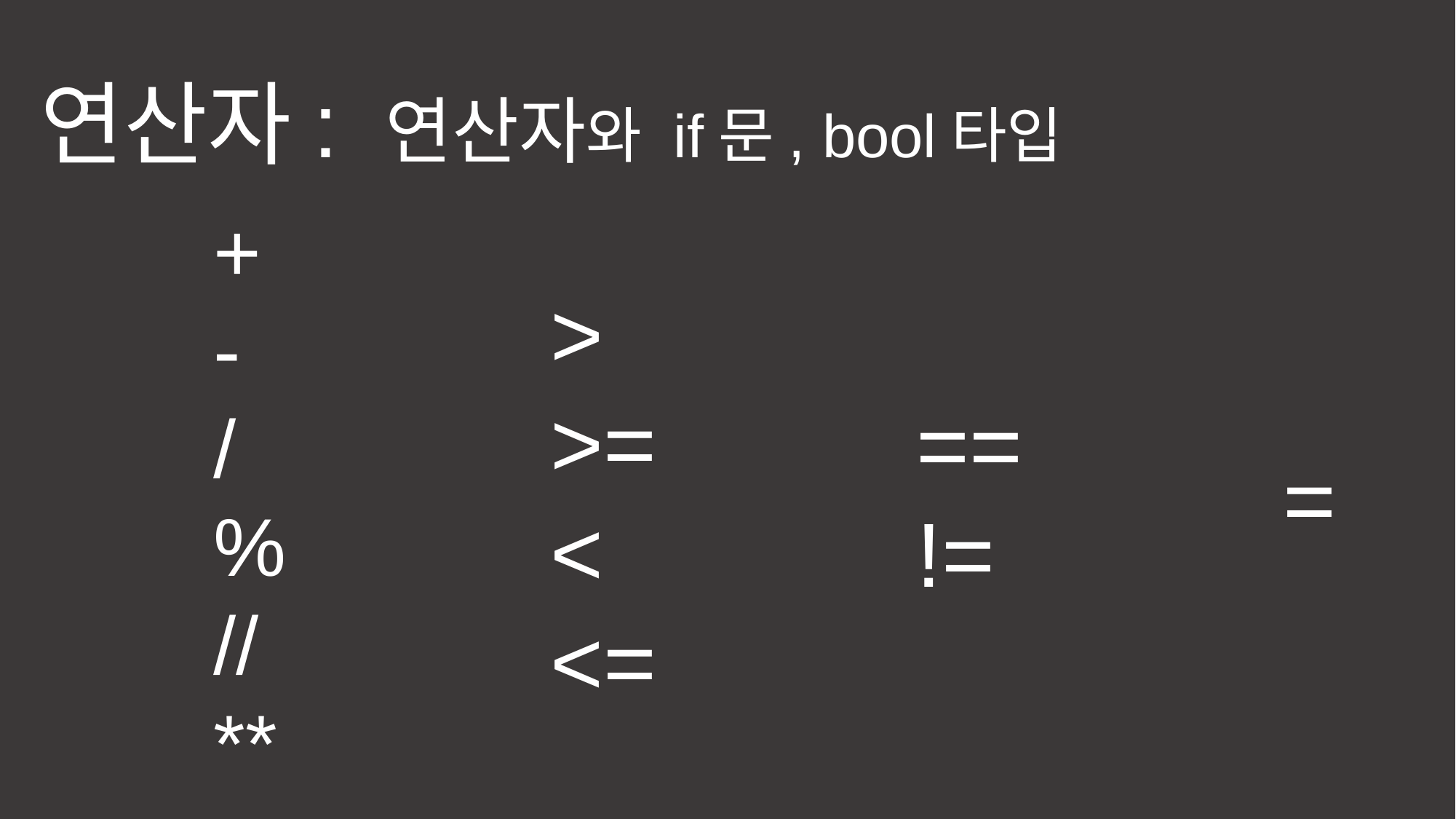

연산자: 연산자와 if문, bool타입
+
-
/
%
//
**
>
>=
<
<=
==
!=
=